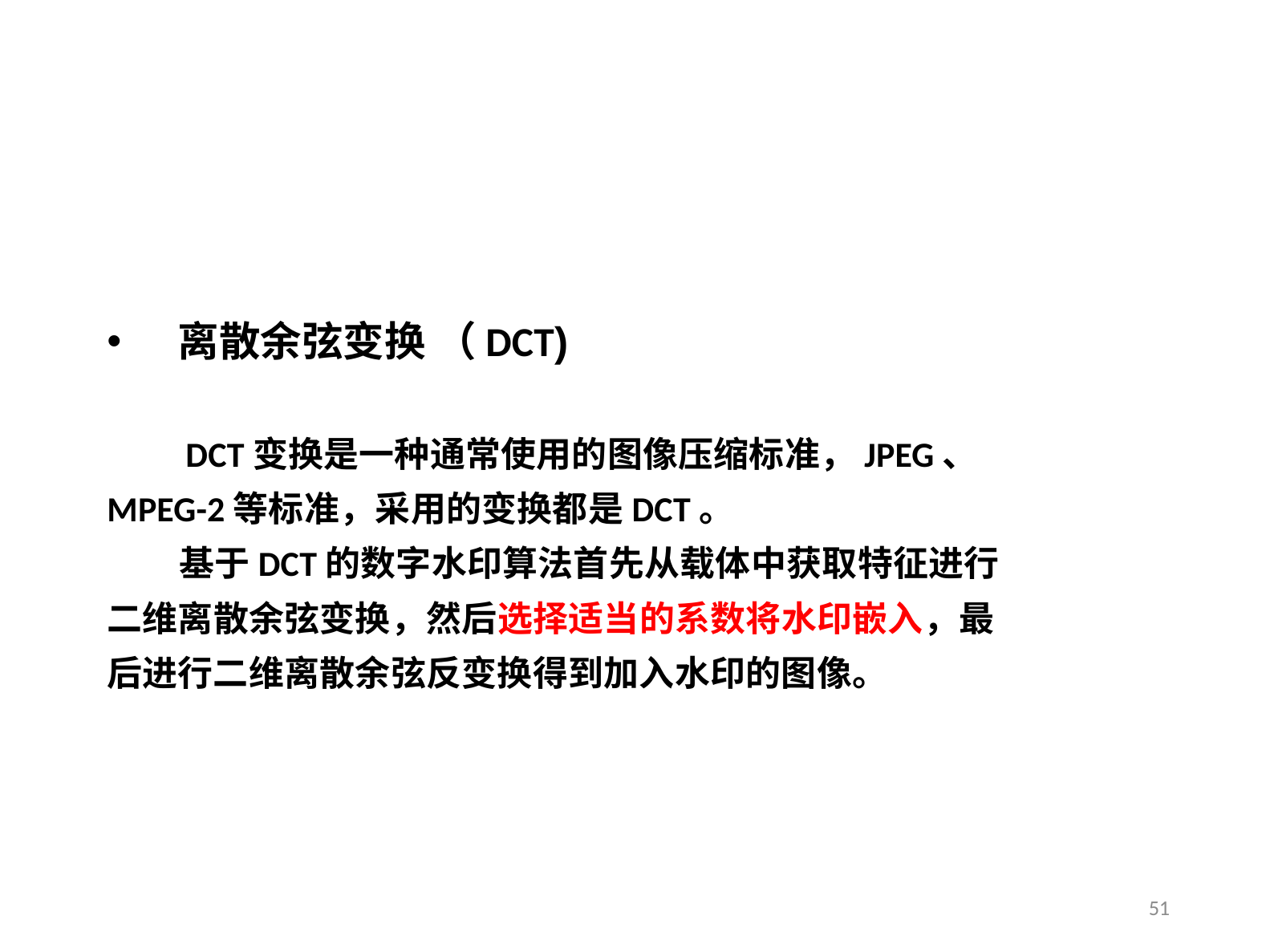

离散余弦变换 （DCT)

        DCT变换是一种通常使用的图像压缩标准，JPEG、
MPEG-2等标准，采用的变换都是DCT。
        基于DCT的数字水印算法首先从载体中获取特征进行
二维离散余弦变换，然后选择适当的系数将水印嵌入，最
后进行二维离散余弦反变换得到加入水印的图像。

51